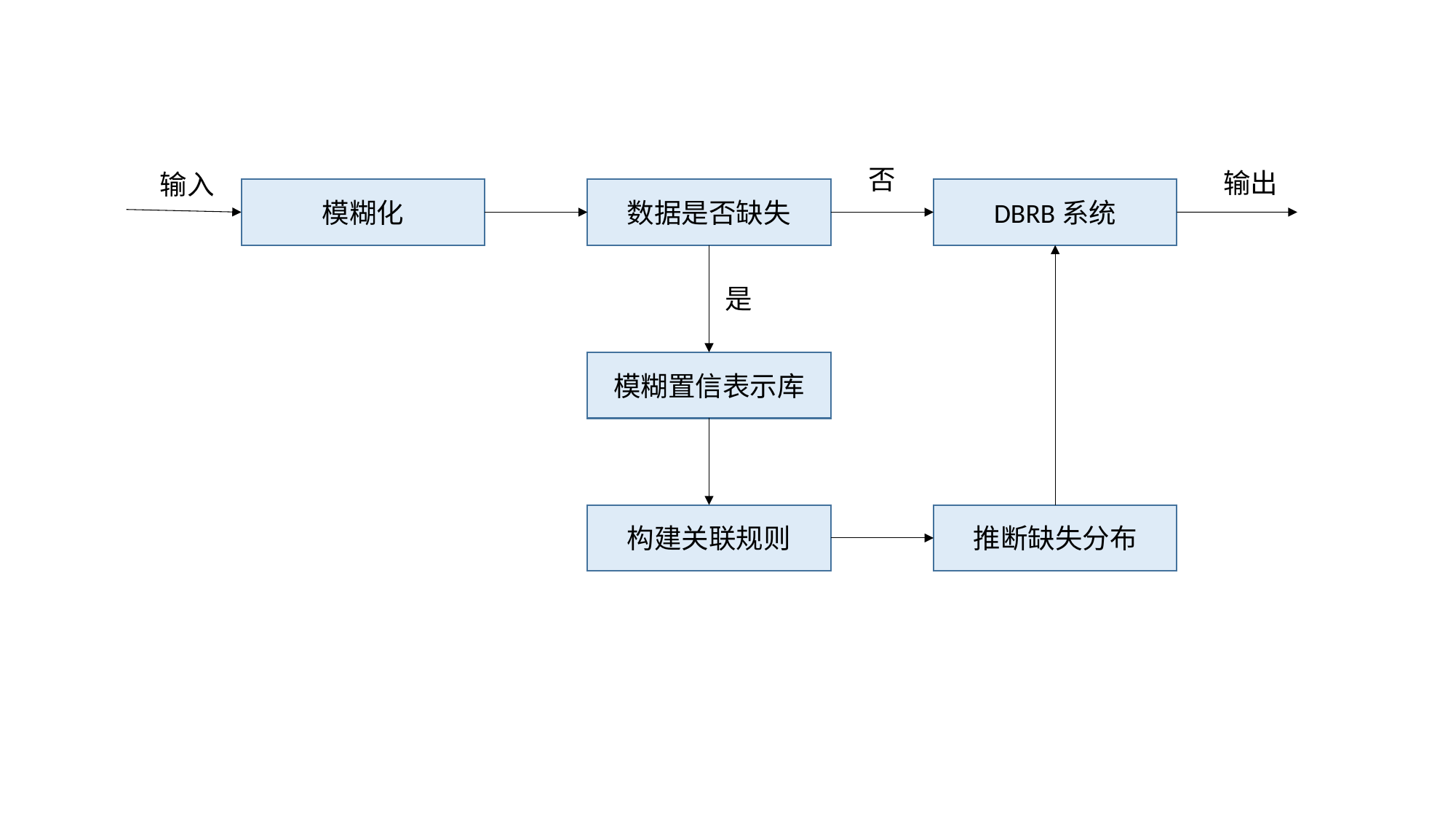

开始
否
输出
输入
模糊化
数据是否缺失
DBRB系统
输入数据
是
是否缺失
是
搜索关联规则
否
模糊置信表示库
DBRB系统
推断缺失数据
输出数据
构建关联规则
推断缺失分布
结束